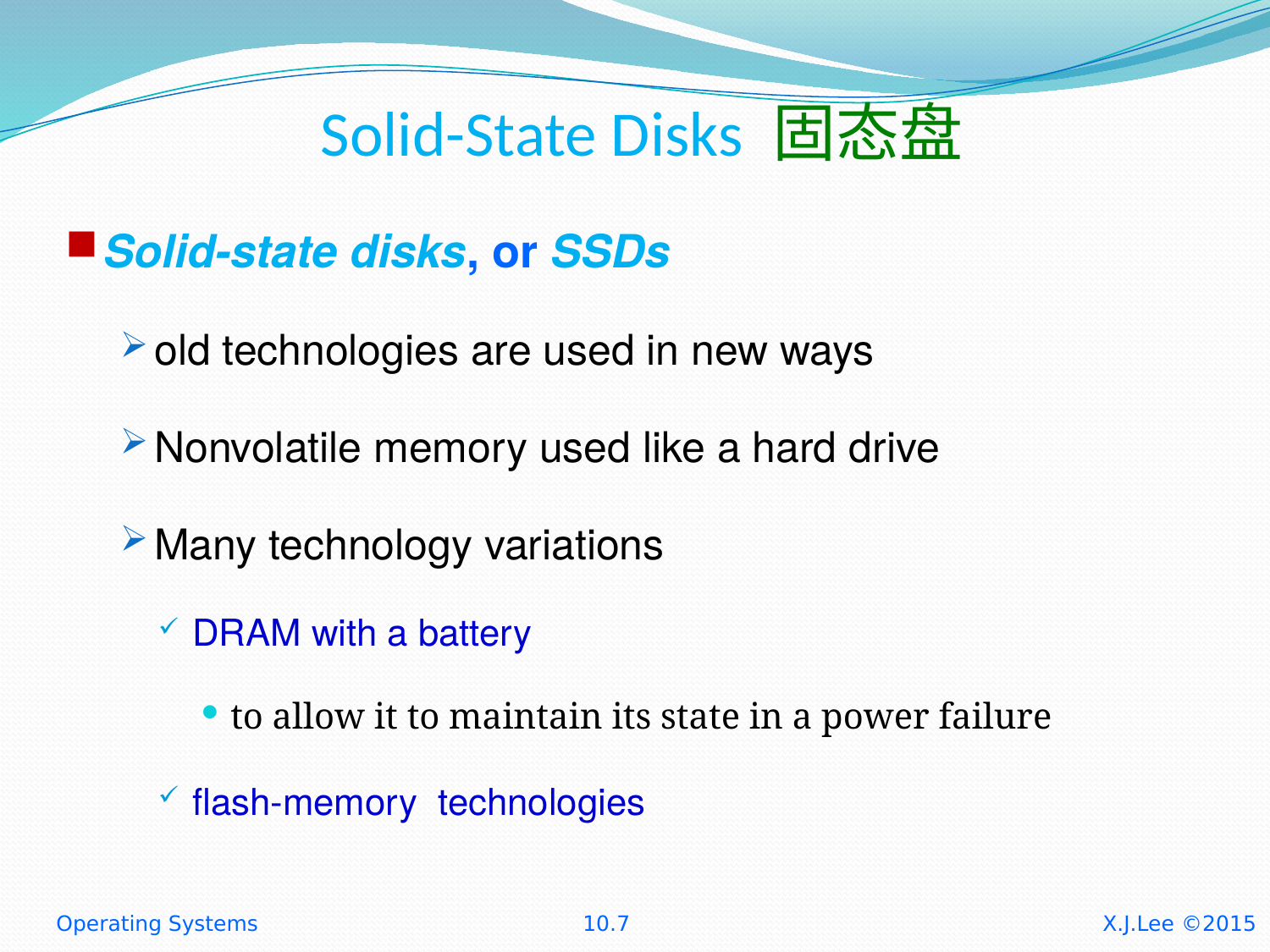

# Solid-State Disks 固态盘
Solid-state disks, or SSDs
old technologies are used in new ways
Nonvolatile memory used like a hard drive
Many technology variations
DRAM with a battery
to allow it to maintain its state in a power failure
flash-memory  technologies
Operating Systems
10.7
X.J.Lee ©2015